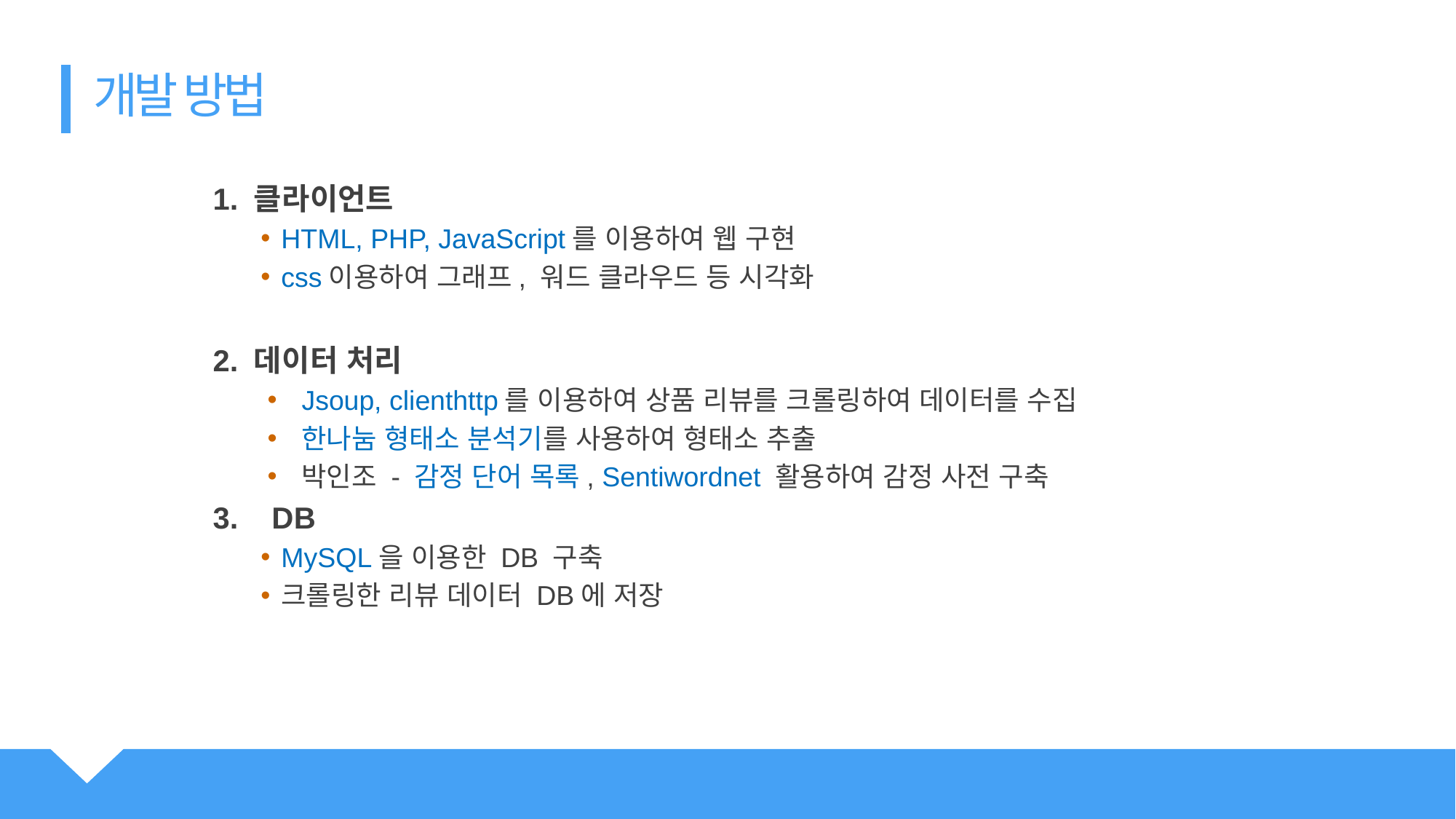

개발 방법

1. 클라이언트
HTML, PHP, JavaScript를 이용하여 웹 구현
css이용하여 그래프, 워드 클라우드 등 시각화

2. 데이터 처리
Jsoup, clienthttp를 이용하여 상품 리뷰를 크롤링하여 데이터를 수집
한나눔 형태소 분석기를 사용하여 형태소 추출
박인조 - 감정 단어 목록, Sentiwordnet 활용하여 감정 사전 구축
3.    DB
MySQL을 이용한 DB 구축
크롤링한 리뷰 데이터 DB에 저장